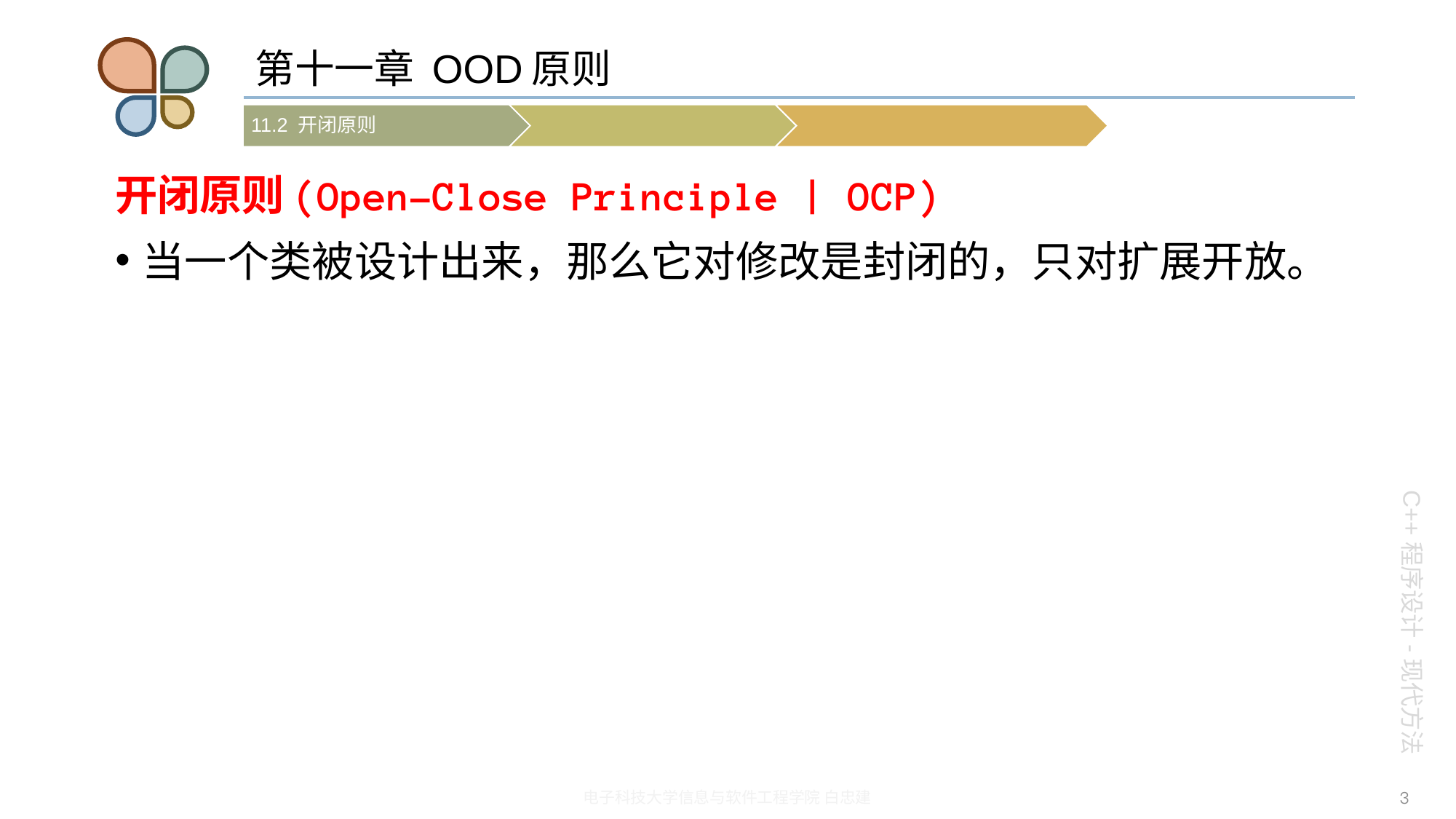

# 第十一章 OOD原则
11.2 开闭原则

开闭原则(Open-Close Principle | OCP)
当一个类被设计出来，那么它对修改是封闭的，只对扩展开放。
3